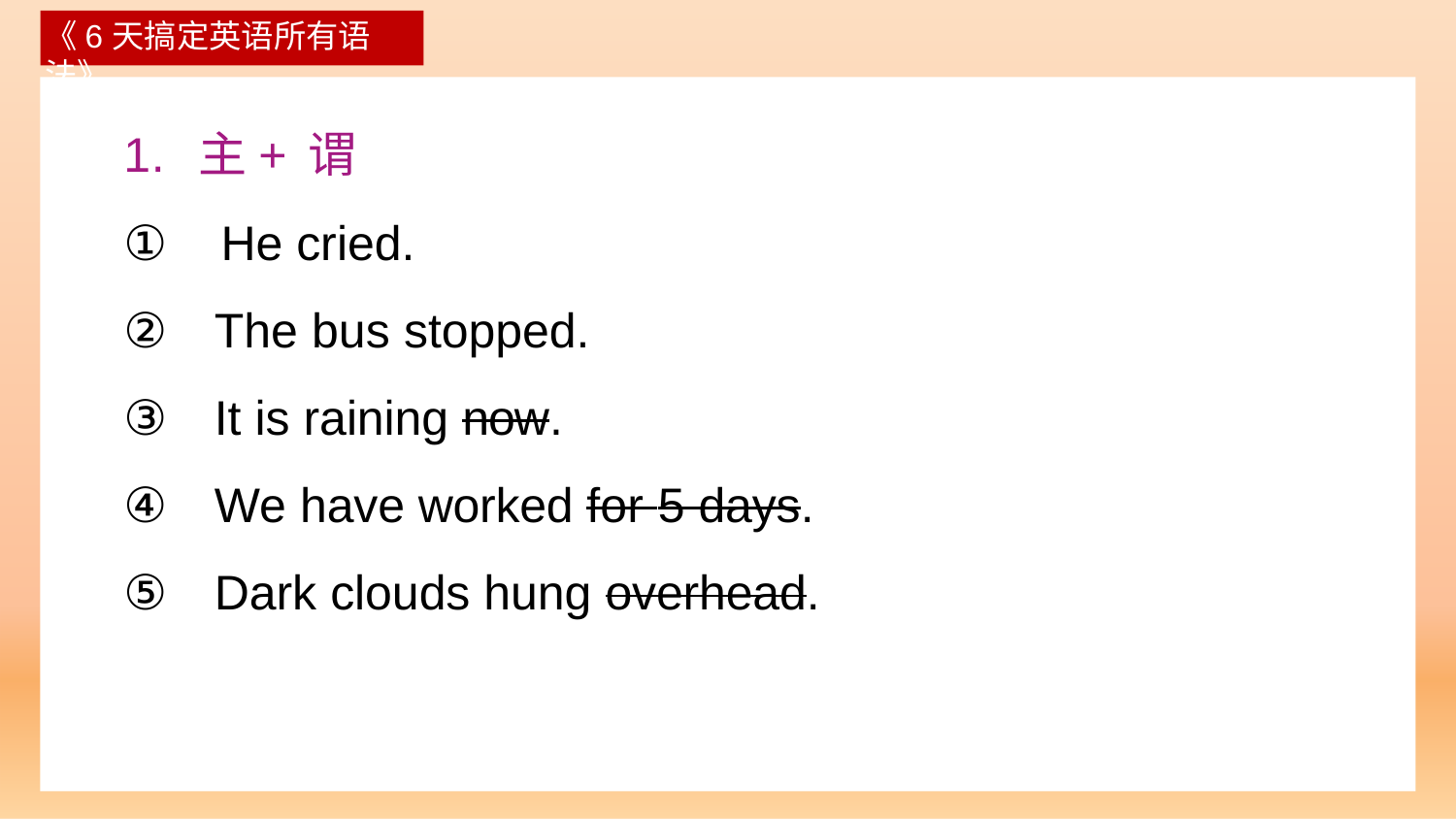

# 《6天搞定英语所有语法》
1.	主+谓
①	He cried.
②	The bus stopped.
③	It is raining now.
④	We have worked for 5 days.
⑤	Dark clouds hung overhead.